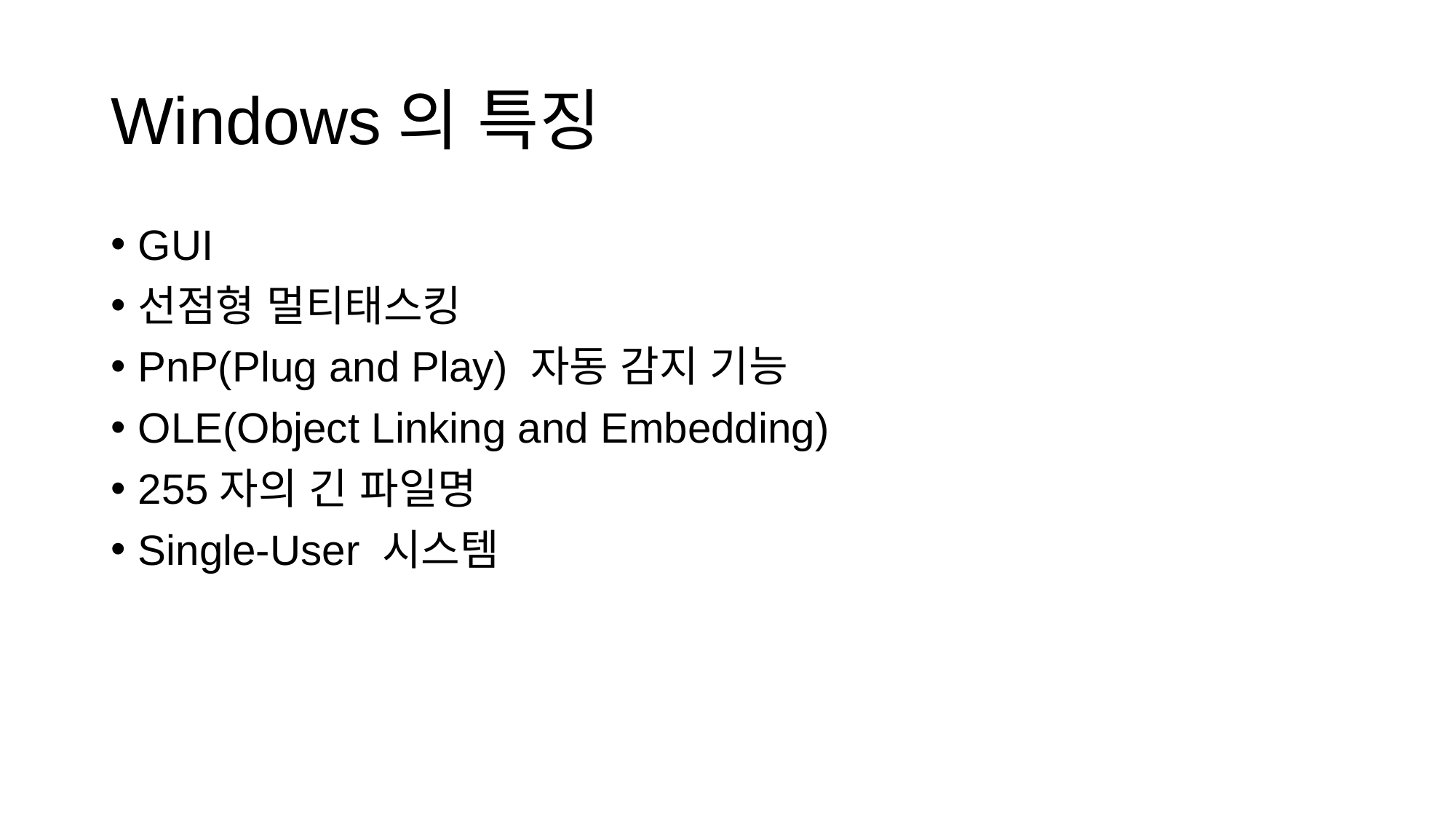

# Windows의 특징
GUI
선점형 멀티태스킹
PnP(Plug and Play) 자동 감지 기능
OLE(Object Linking and Embedding)
255자의 긴 파일명
Single-User 시스템